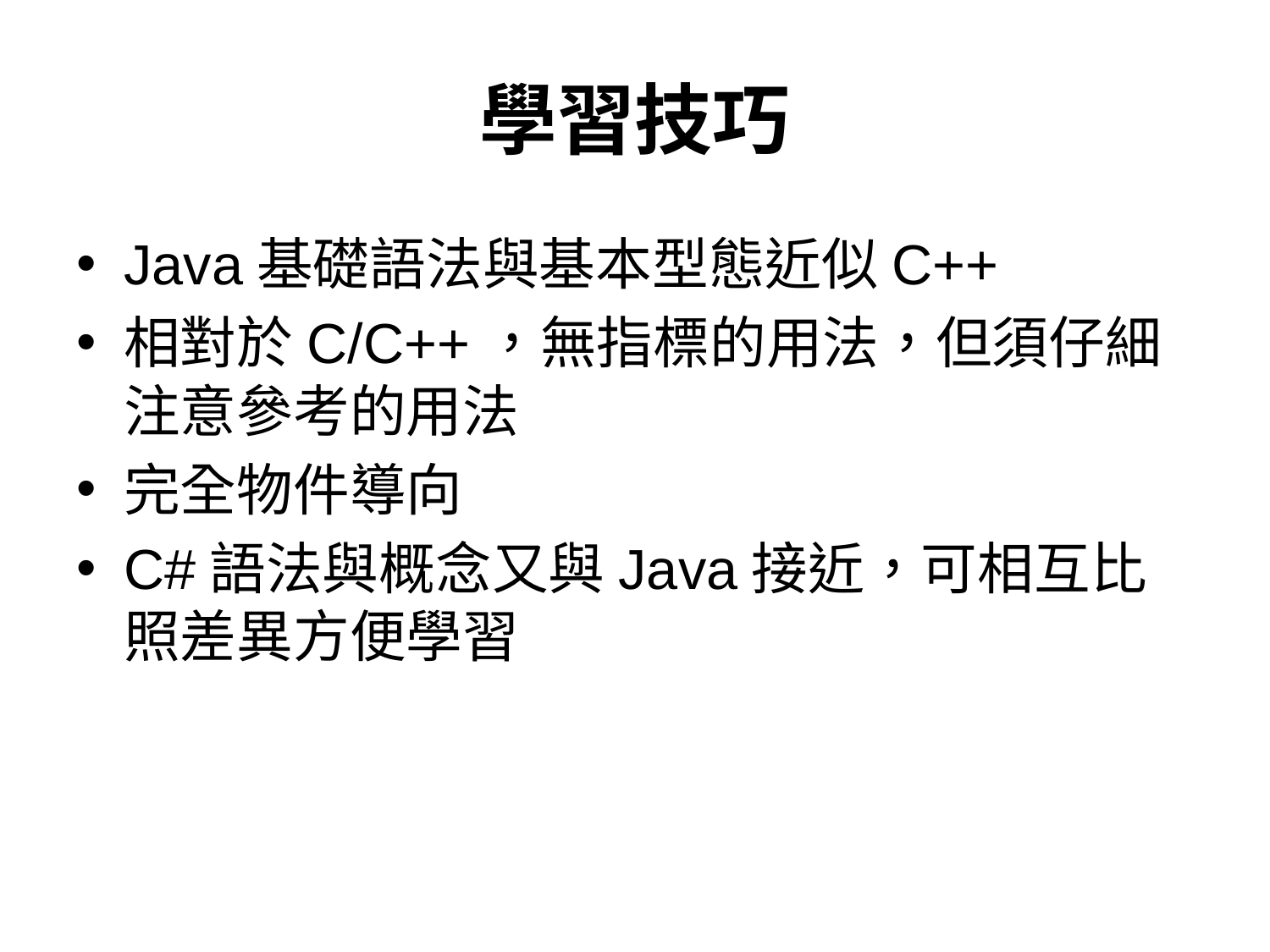

# 學習技巧
Java基礎語法與基本型態近似C++
相對於C/C++，無指標的用法，但須仔細注意參考的用法
完全物件導向
C#語法與概念又與Java接近，可相互比照差異方便學習